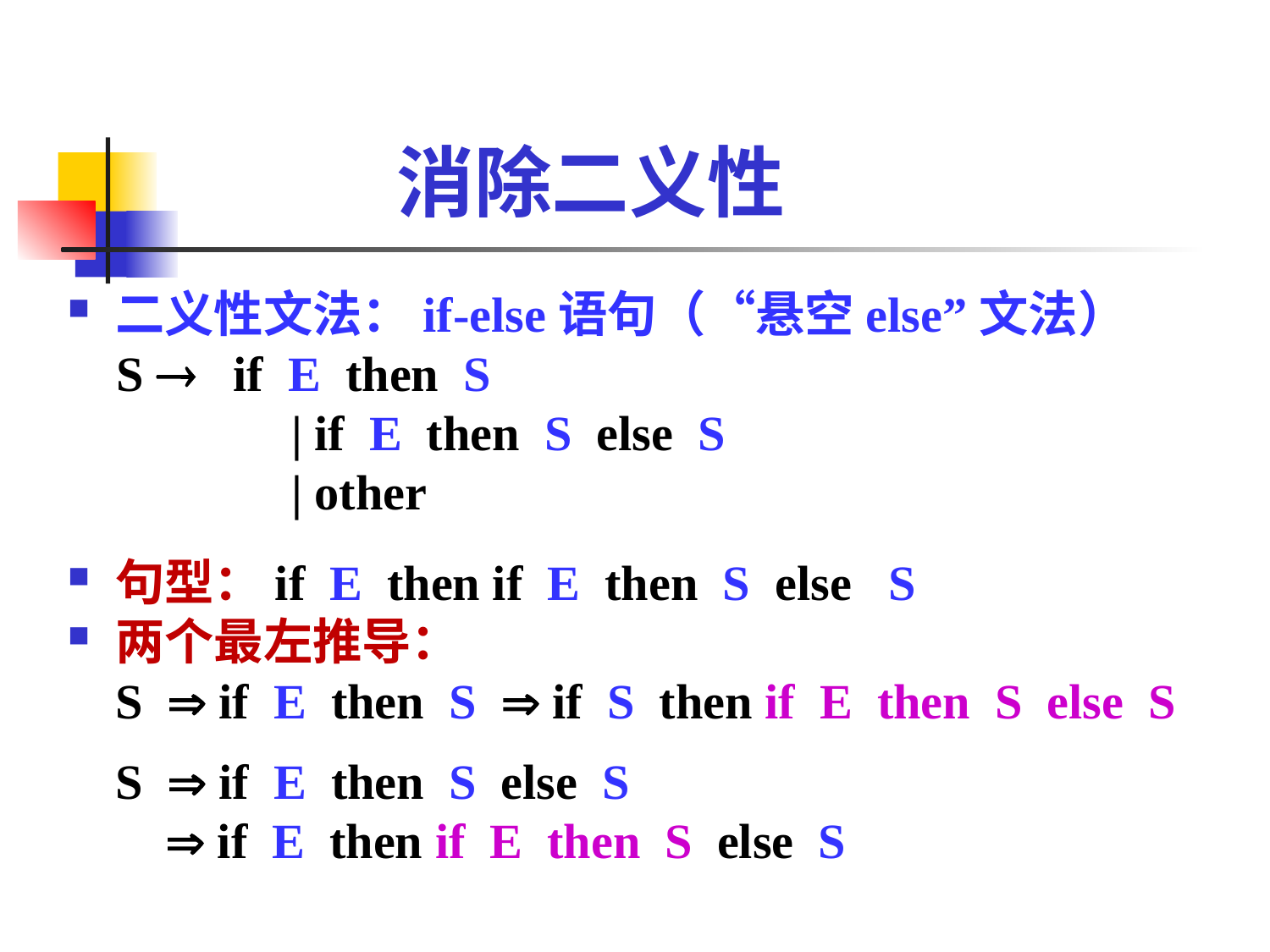

# 消除二义性
二义性文法：if-else语句（“悬空else”文法）
    S →   if  E  then  S
		    | if  E  then  S  else  S
		    | other
句型：if  E  then if  E  then  S  else   S
两个最左推导：
	S  ⇒ if  E  then  S  ⇒ if  S  then if  E  then  S  else  S
	S  ⇒ if  E  then  S  else  S
        ⇒ if  E  then if  E  then  S  else  S